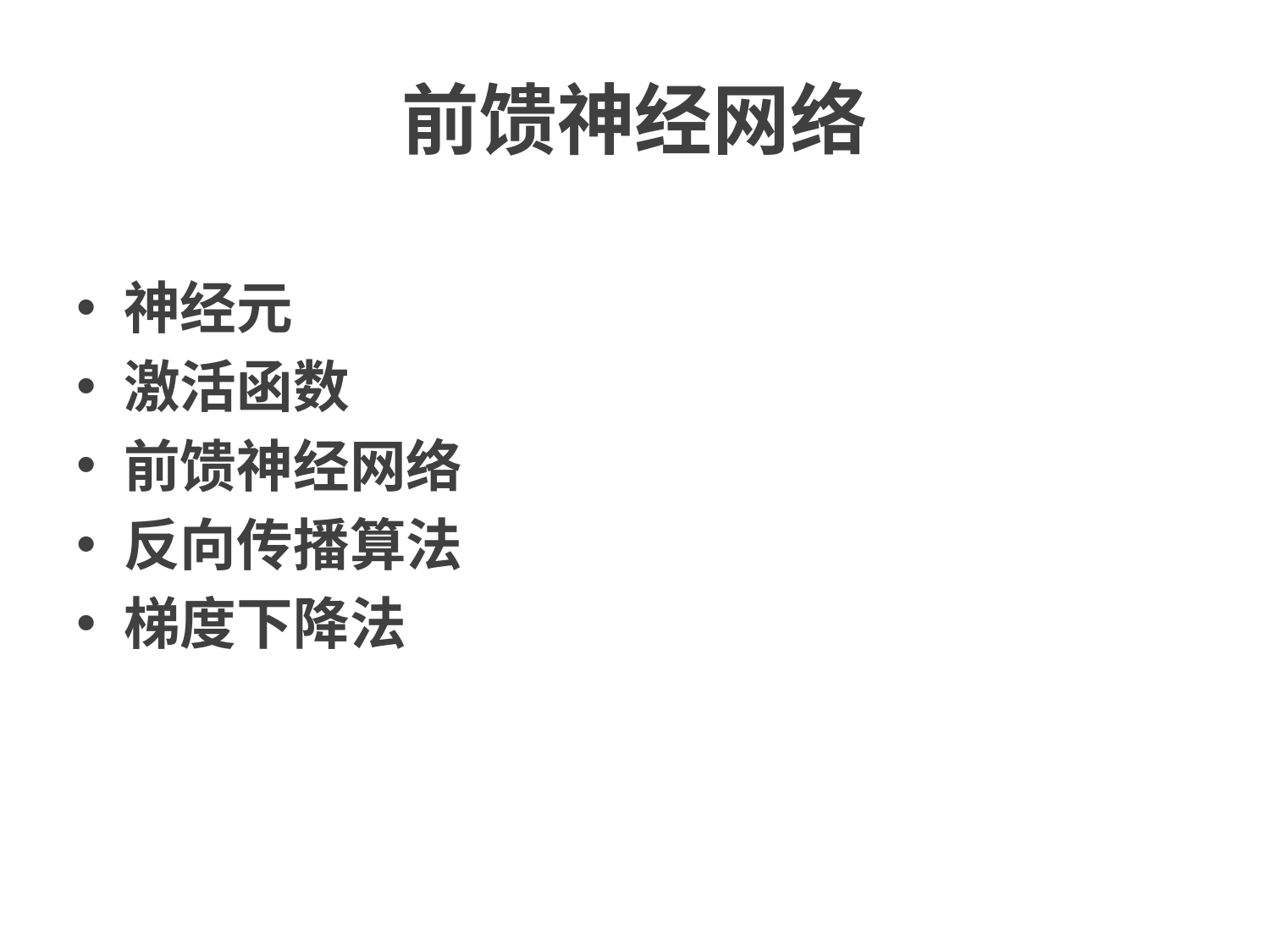

# 前馈神经网络
神经元
激活函数
前馈神经网络
反向传播算法
梯度下降法